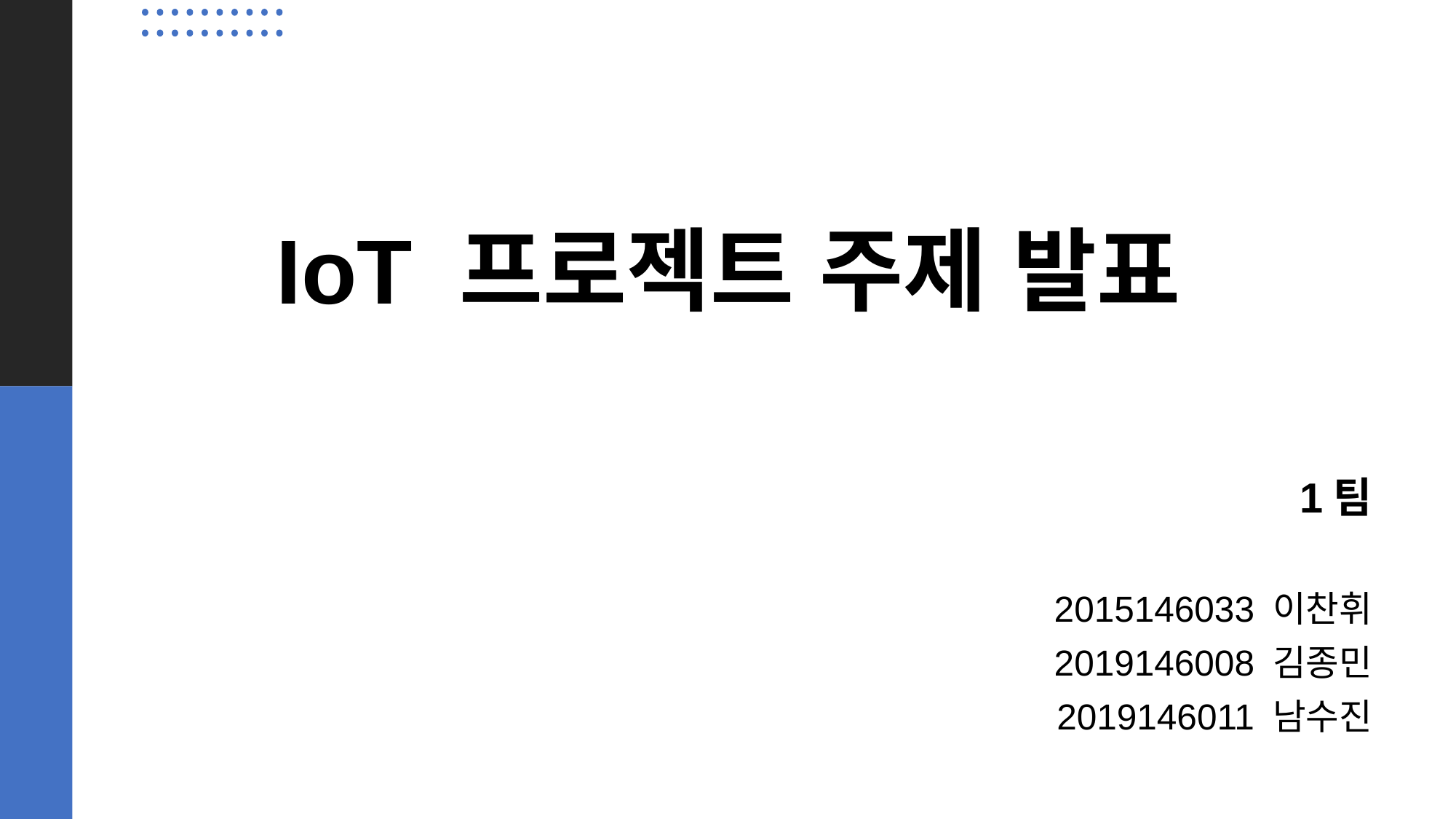

IoT 프로젝트 주제 발표

1팀

2015146033 이찬휘
2019146008 김종민
2019146011 남수진